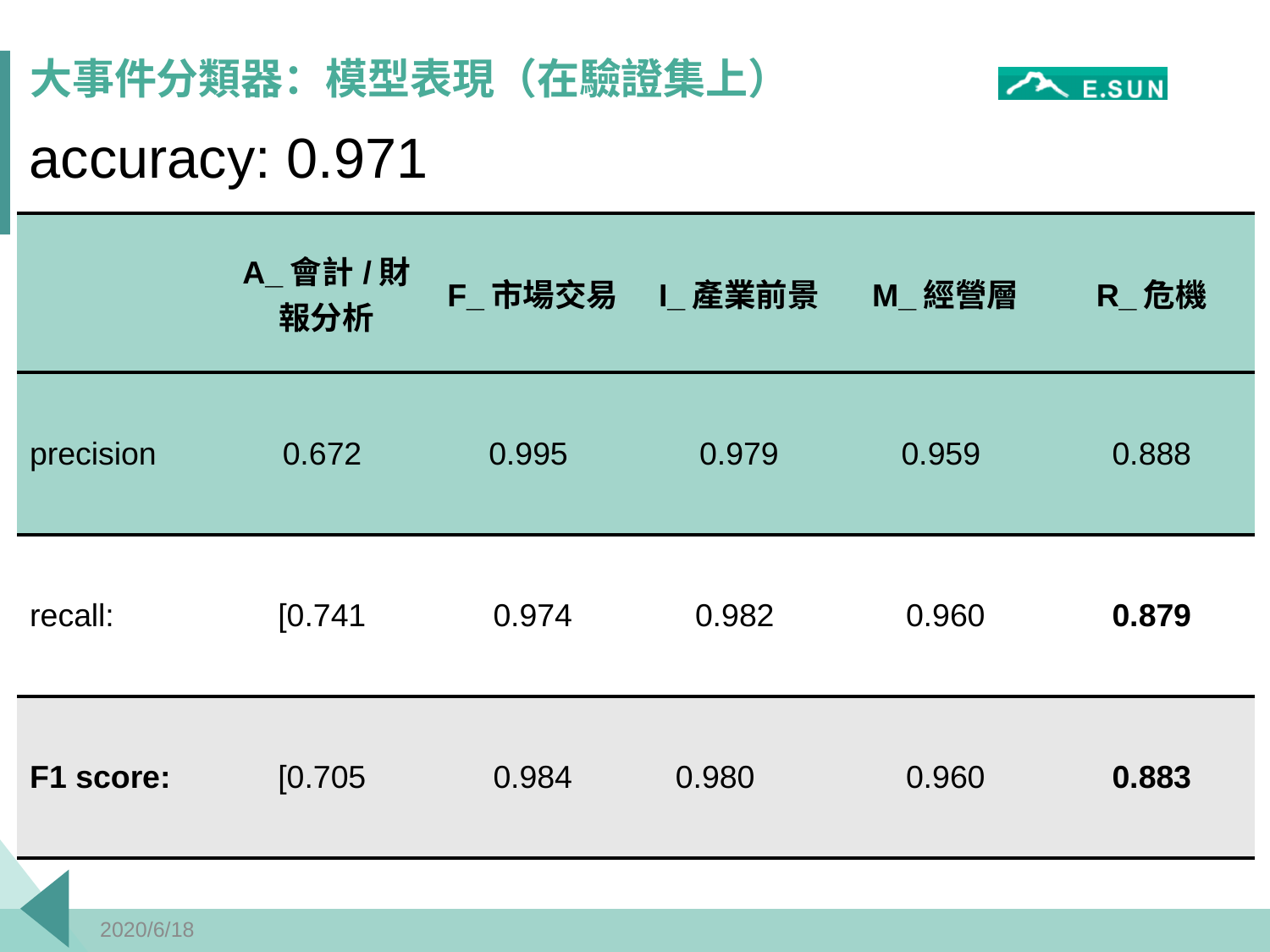

# 大事件分類器：模型表現（在驗證集上）
accuracy: 0.971

|  | A\_會計/財報分析 | F\_市場交易 | I\_產業前景 | M\_經營層 | R\_危機 |
| --- | --- | --- | --- | --- | --- |
| precision | 0.672 | 0.995 | 0.979 | 0.959 | 0.888 |
| recall: | [0.741 | 0.974 | 0.982 | 0.960 | 0.879 |
| F1 score: | [0.705 | 0.984 | 0.980 | 0.960 | 0.883 |
2020/6/18